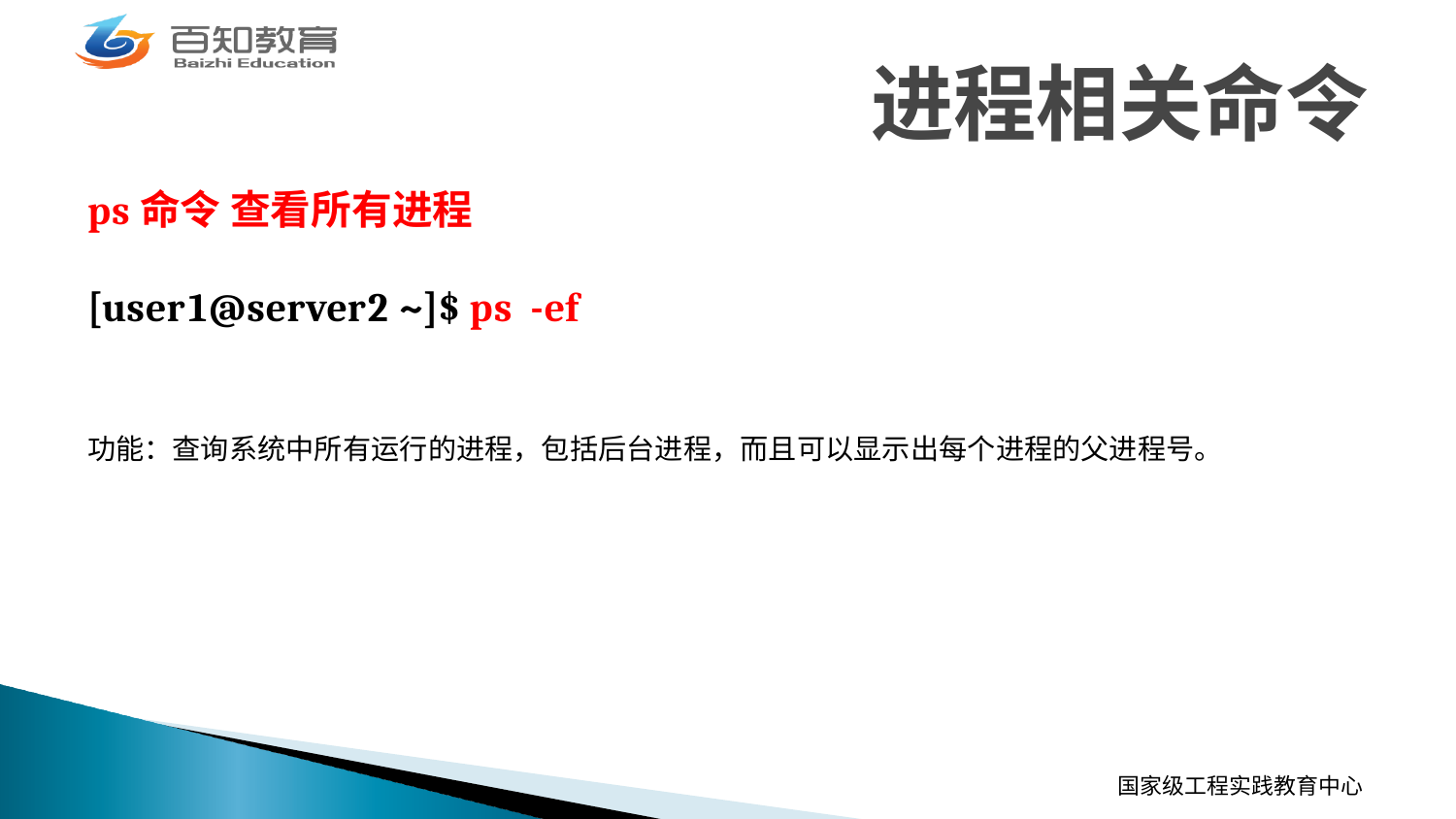

# 进程相关命令
ps命令 查看所有进程

[user1@server2 ~]$ ps  -ef

功能：查询系统中所有运行的进程，包括后台进程，而且可以显示出每个进程的父进程号。

国家级工程实践教育中心